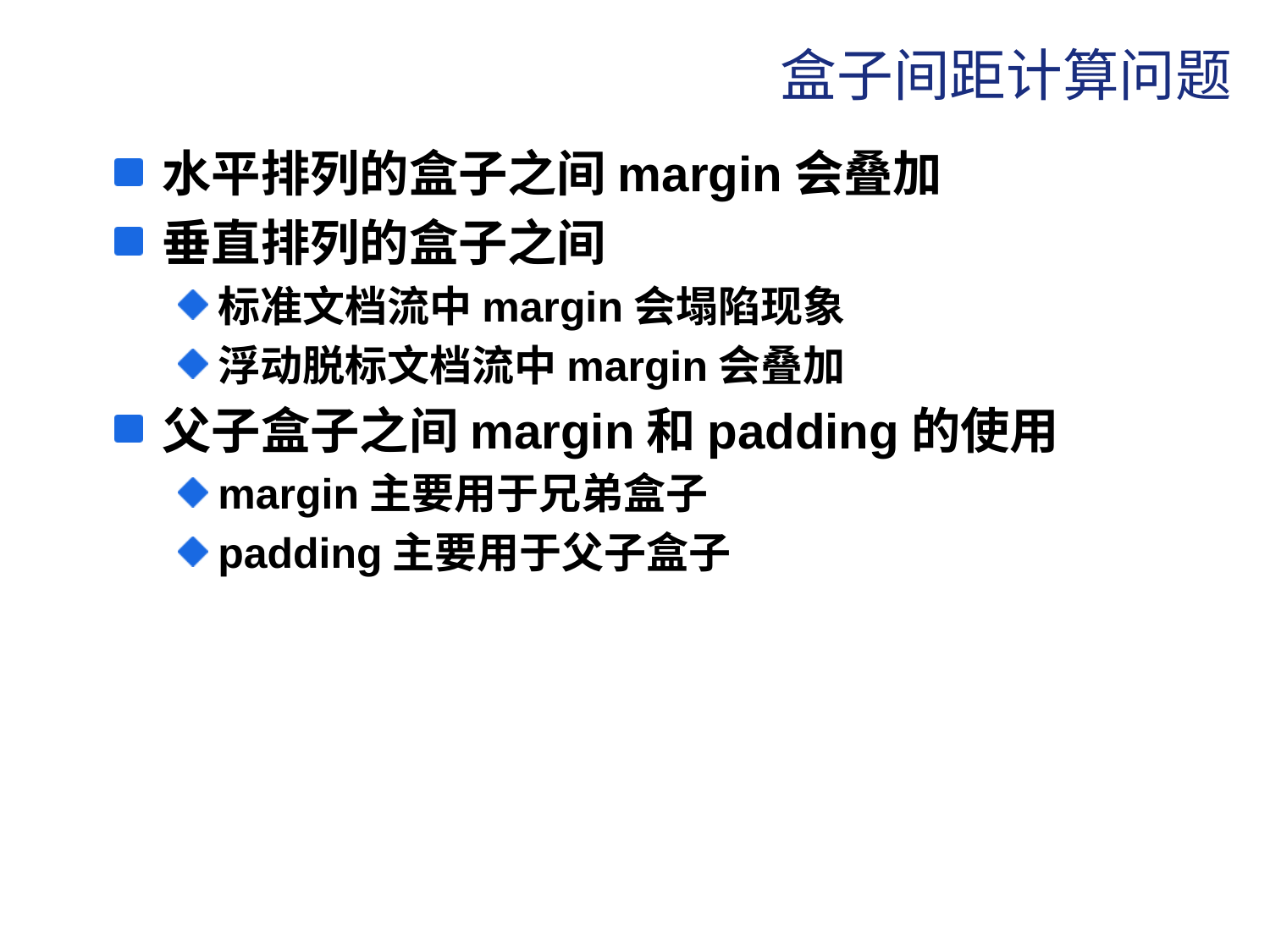

# 盒子间距计算问题
水平排列的盒子之间margin会叠加
垂直排列的盒子之间
标准文档流中margin会塌陷现象
浮动脱标文档流中margin会叠加
父子盒子之间margin和padding的使用
margin主要用于兄弟盒子
padding主要用于父子盒子